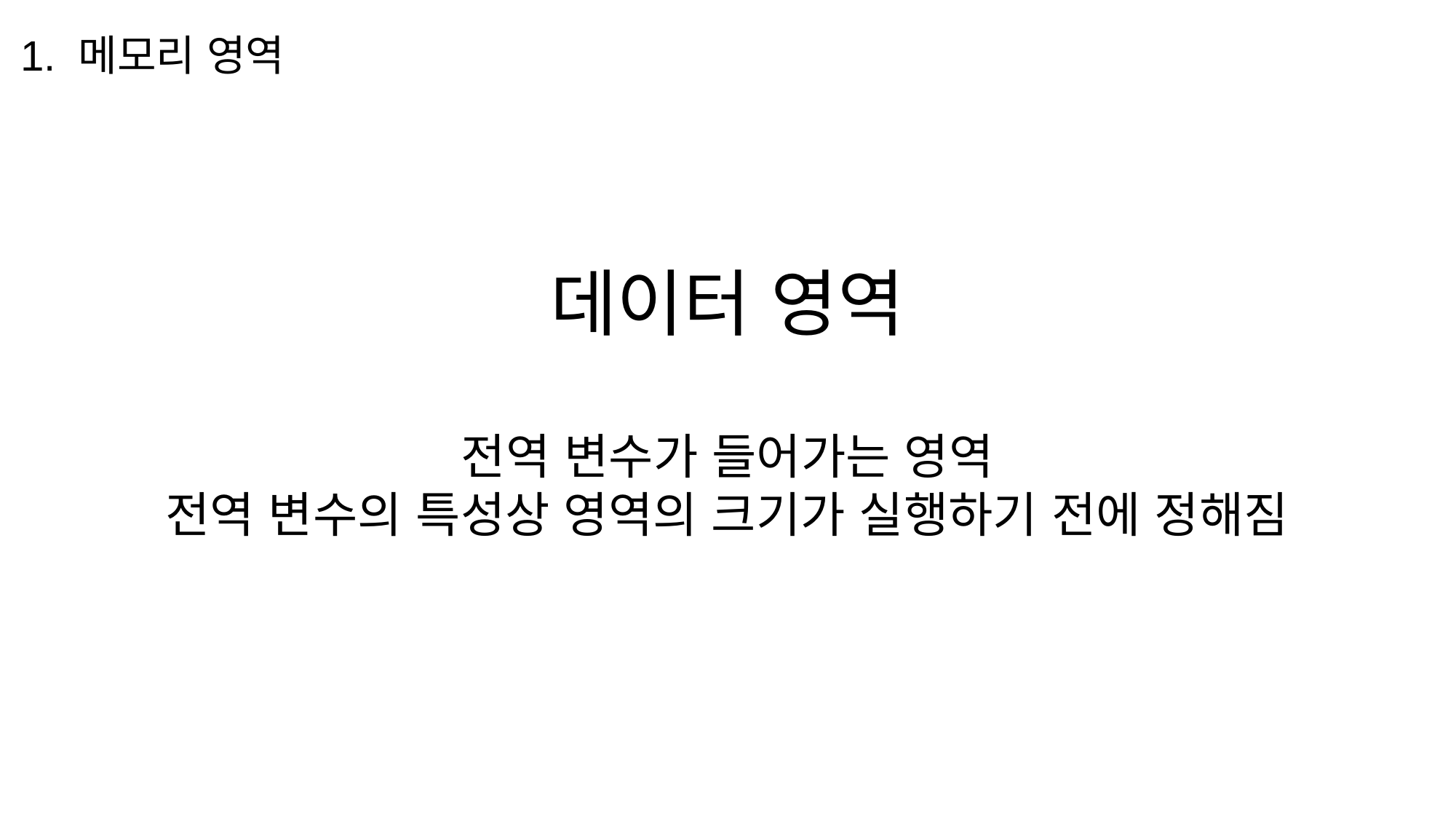

1. 메모리 영역
데이터 영역
전역 변수가 들어가는 영역
전역 변수의 특성상 영역의 크기가 실행하기 전에 정해짐